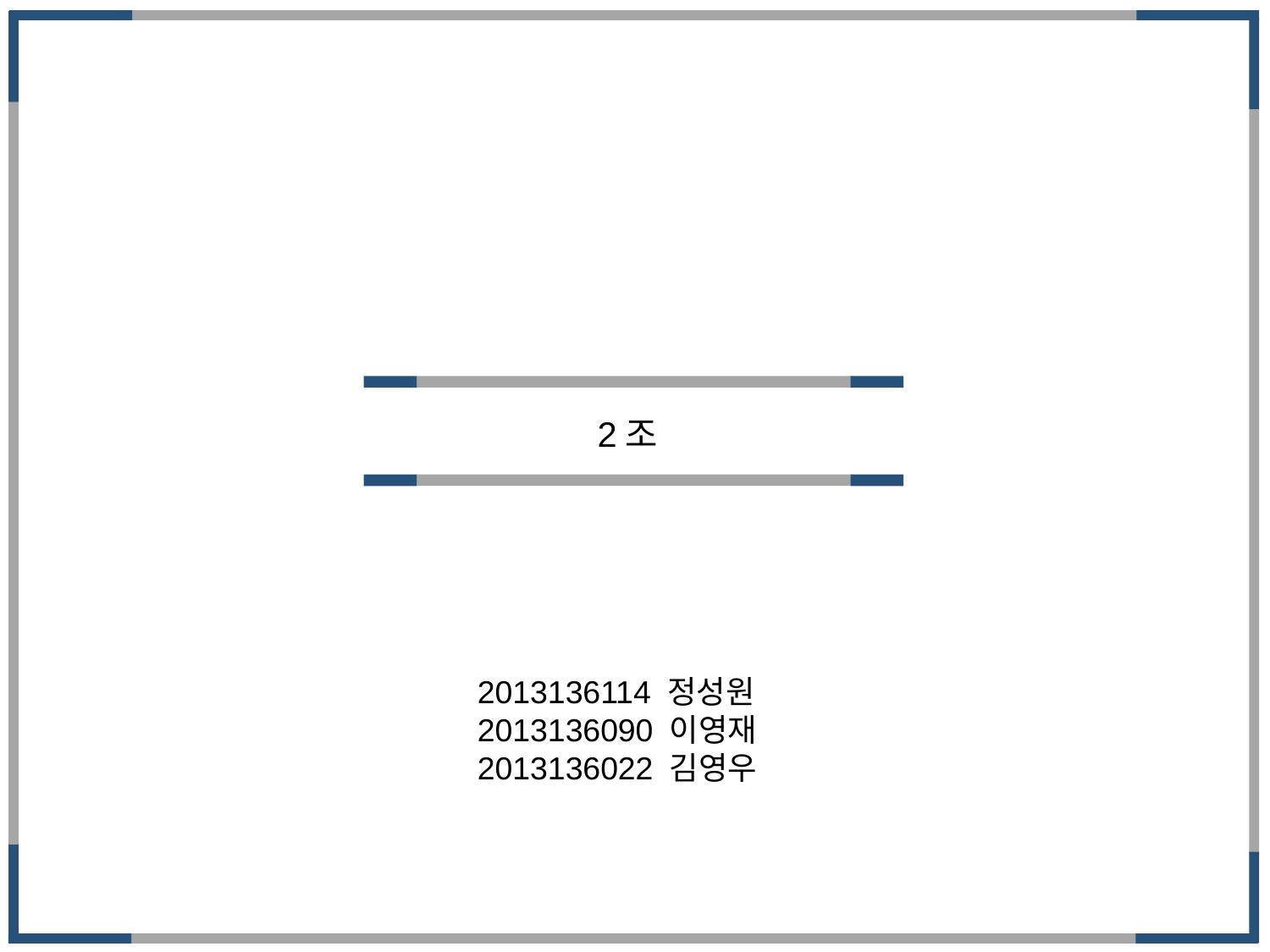

2조

2013136114 정성원
2013136090 이영재
2013136022 김영우